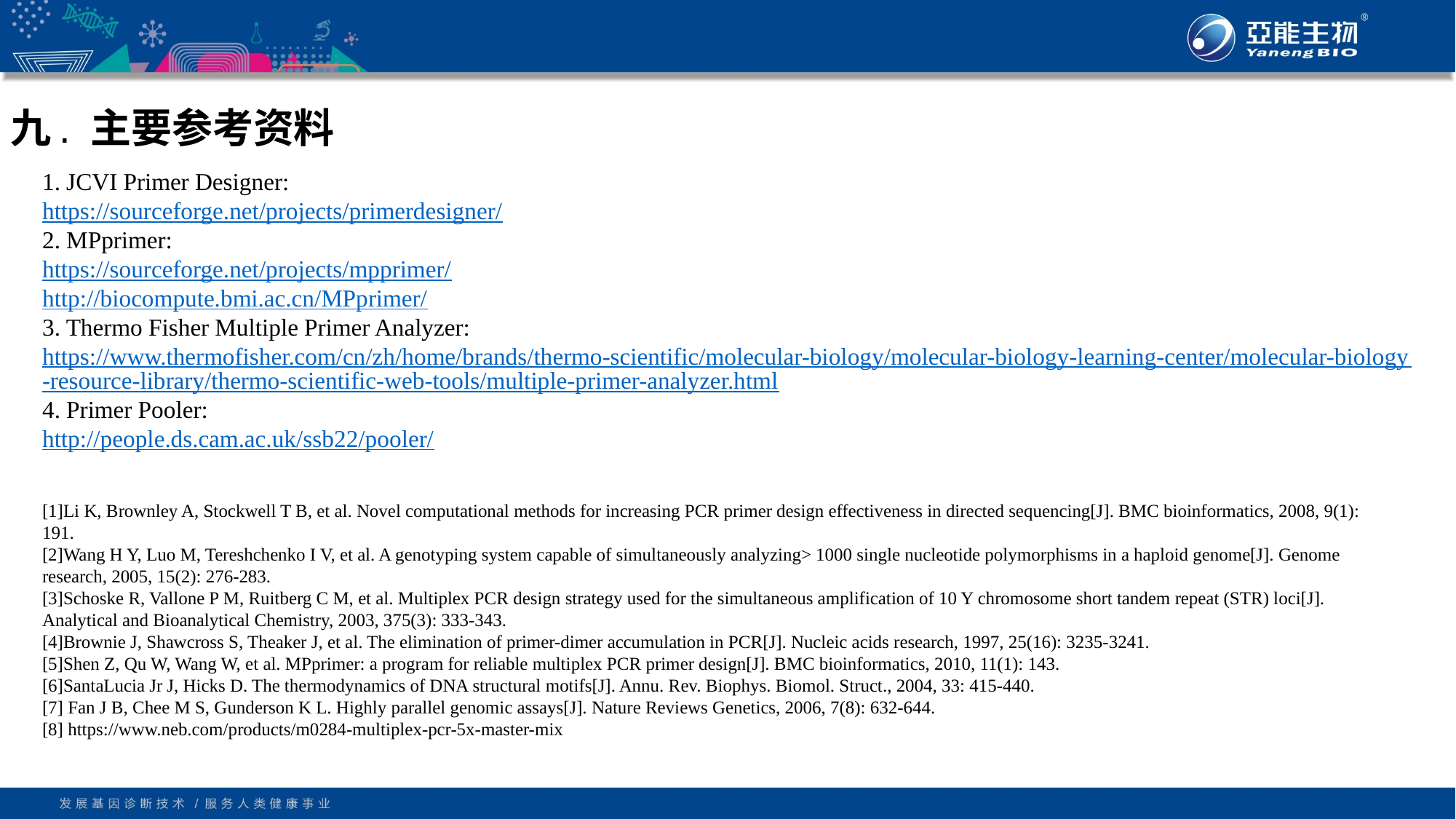

九. 主要参考资料
1. JCVI Primer Designer: 
https://sourceforge.net/projects/primerdesigner/
2. MPprimer: 
https://sourceforge.net/projects/mpprimer/ 
http://biocompute.bmi.ac.cn/MPprimer/
3. Thermo Fisher Multiple Primer Analyzer: 
https://www.thermofisher.com/cn/zh/home/brands/thermo-scientific/molecular-biology/molecular-biology-learning-center/molecular-biology-resource-library/thermo-scientific-web-tools/multiple-primer-analyzer.html
4. Primer Pooler: 
http://people.ds.cam.ac.uk/ssb22/pooler/
[1]Li K, Brownley A, Stockwell T B, et al. Novel computational methods for increasing PCR primer design effectiveness in directed sequencing[J]. BMC bioinformatics, 2008, 9(1): 191.
[2]Wang H Y, Luo M, Tereshchenko I V, et al. A genotyping system capable of simultaneously analyzing> 1000 single nucleotide polymorphisms in a haploid genome[J]. Genome research, 2005, 15(2): 276-283. 
[3]Schoske R, Vallone P M, Ruitberg C M, et al. Multiplex PCR design strategy used for the simultaneous amplification of 10 Y chromosome short tandem repeat (STR) loci[J]. Analytical and Bioanalytical Chemistry, 2003, 375(3): 333-343. 
[4]Brownie J, Shawcross S, Theaker J, et al. The elimination of primer-dimer accumulation in PCR[J]. Nucleic acids research, 1997, 25(16): 3235-3241. 
[5]Shen Z, Qu W, Wang W, et al. MPprimer: a program for reliable multiplex PCR primer design[J]. BMC bioinformatics, 2010, 11(1): 143. 
[6]SantaLucia Jr J, Hicks D. The thermodynamics of DNA structural motifs[J]. Annu. Rev. Biophys. Biomol. Struct., 2004, 33: 415-440.
[7] Fan J B, Chee M S, Gunderson K L. Highly parallel genomic assays[J]. Nature Reviews Genetics, 2006, 7(8): 632-644.
[8] https://www.neb.com/products/m0284-multiplex-pcr-5x-master-mix